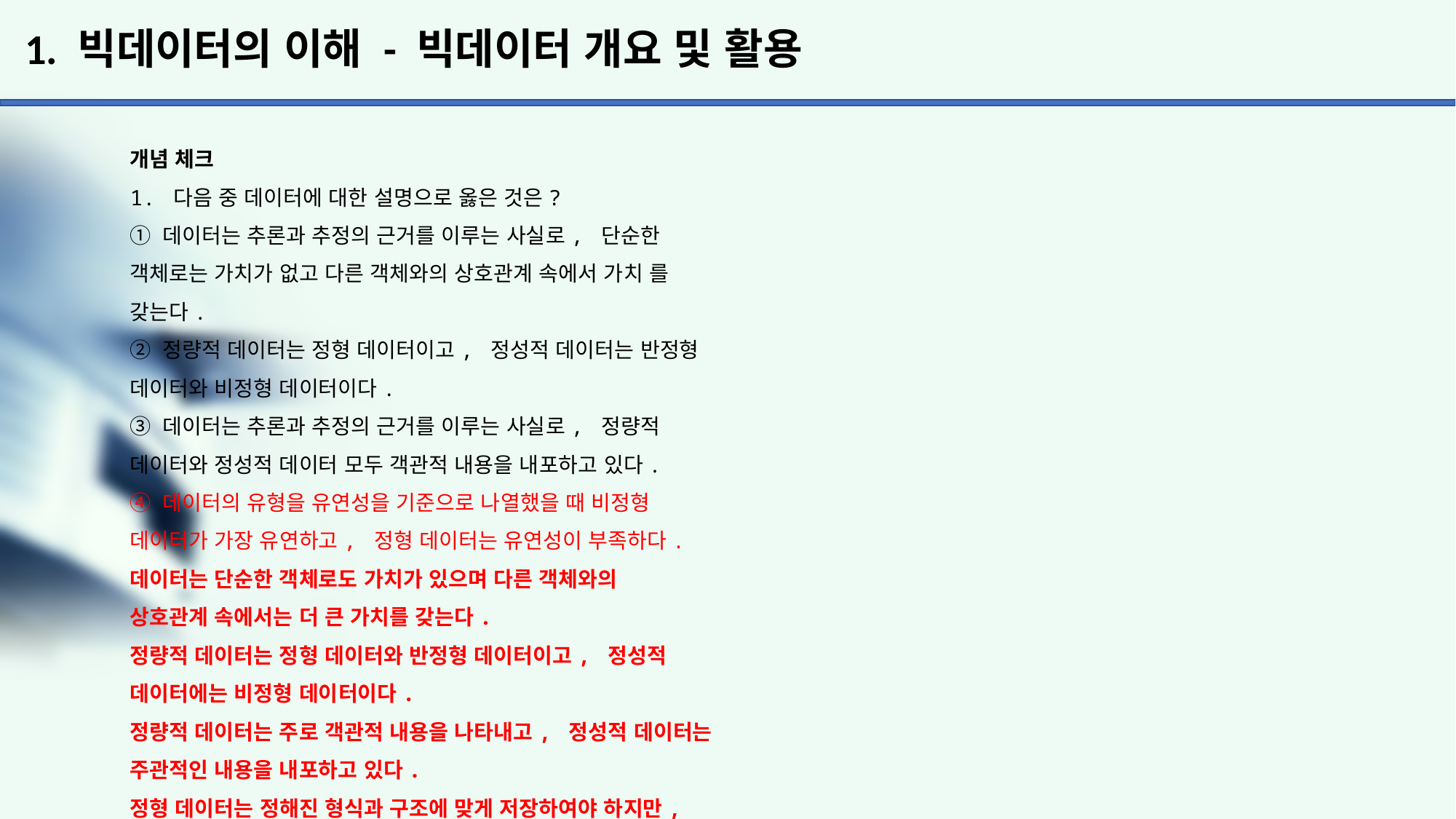

# 1. 빅데이터의 이해 - 빅데이터 개요 및 활용
개념 체크
1. 다음 중 데이터에 대한 설명으로 옳은 것은?
① 데이터는 추론과 추정의 근거를 이루는 사실로, 단순한 객체로는 가치가 없고 다른 객체와의 상호관계 속에서 가치 를 갖는다.
② 정량적 데이터는 정형 데이터이고, 정성적 데이터는 반정형 데이터와 비정형 데이터이다.
③ 데이터는 추론과 추정의 근거를 이루는 사실로, 정량적 데이터와 정성적 데이터 모두 객관적 내용을 내포하고 있다.
④ 데이터의 유형을 유연성을 기준으로 나열했을 때 비정형 데이터가 가장 유연하고, 정형 데이터는 유연성이 부족하다.
데이터는 단순한 객체로도 가치가 있으며 다른 객체와의
상호관계 속에서는 더 큰 가치를 갖는다.
정량적 데이터는 정형 데이터와 반정형 데이터이고, 정성적
데이터에는 비정형 데이터이다.
정량적 데이터는 주로 객관적 내용을 나타내고, 정성적 데이터는 주관적인 내용을 내포하고 있다.
정형 데이터는 정해진 형식과 구조에 맞게 저장하여야 하지만, 반정형 데이터는 데이터 형식과 구조가 비교적
유연하고 비정형 데이터는 구조를 갖지 않은 경우가 대부분
이다.